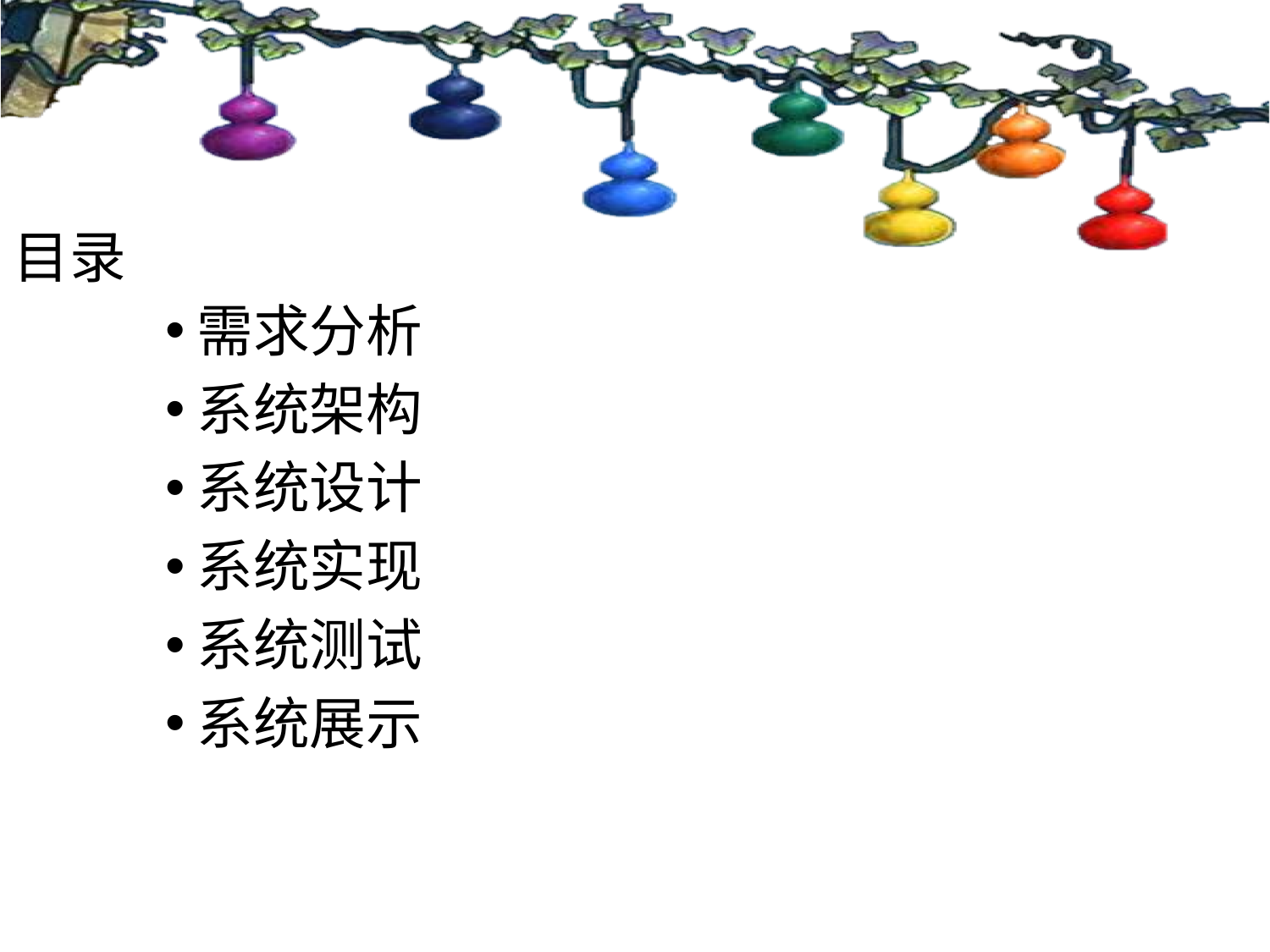

目录
需求分析
系统架构
系统设计
系统实现
系统测试
系统展示